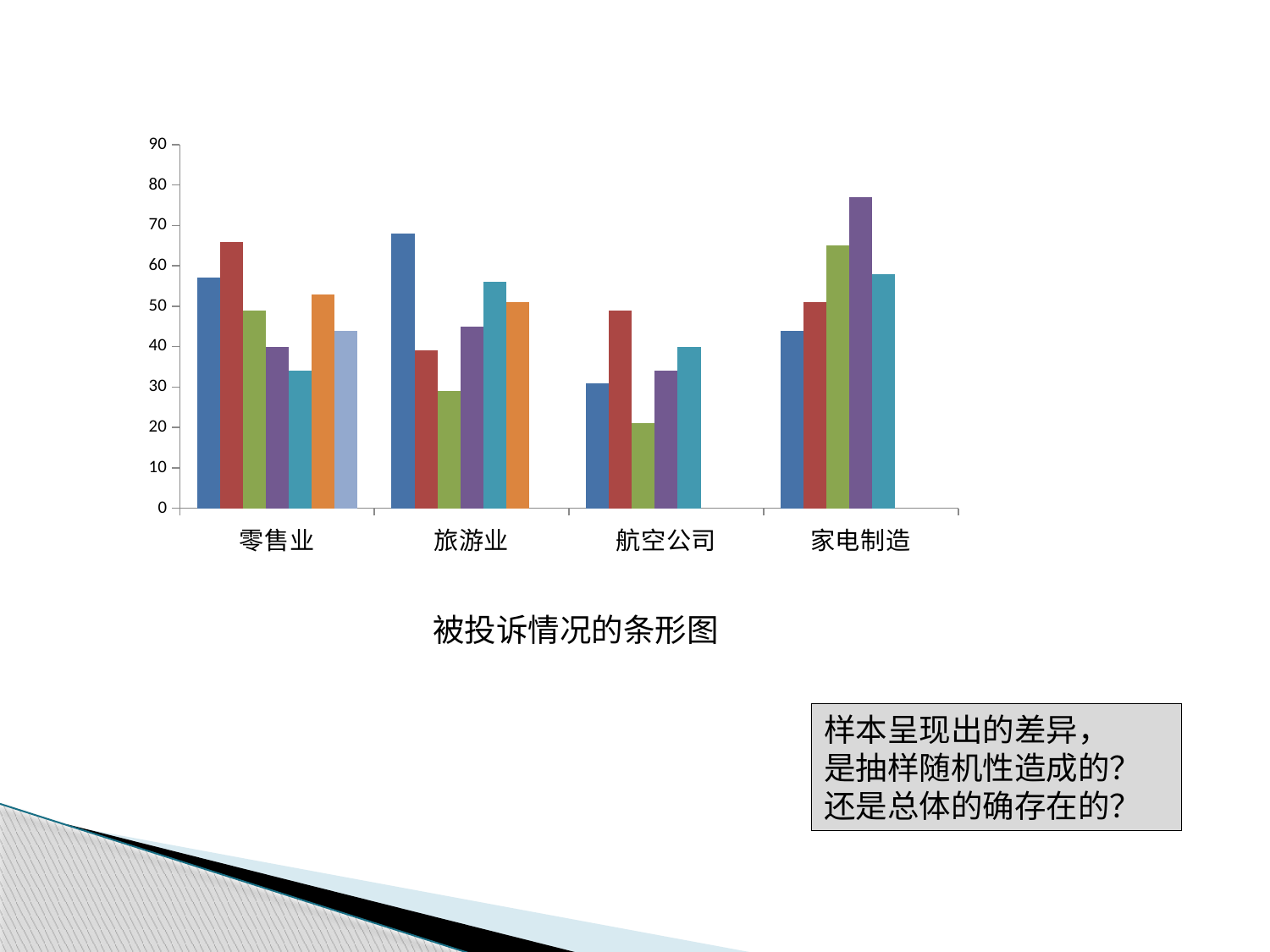

### Chart

| Category |  |  |  |  |  |  |  |
|---|---|---|---|---|---|---|---|
| 零售业 | 57.0 | 66.0 | 49.0 | 40.0 | 34.0 | 53.0 | 44.0 |
| 旅游业 | 68.0 | 39.0 | 29.0 | 45.0 | 56.0 | 51.0 | None |
| 航空公司 | 31.0 | 49.0 | 21.0 | 34.0 | 40.0 | None | None |
| 家电制造 | 44.0 | 51.0 | 65.0 | 77.0 | 58.0 | None | None |
被投诉情况的条形图
样本呈现出的差异，
是抽样随机性造成的？
还是总体的确存在的？